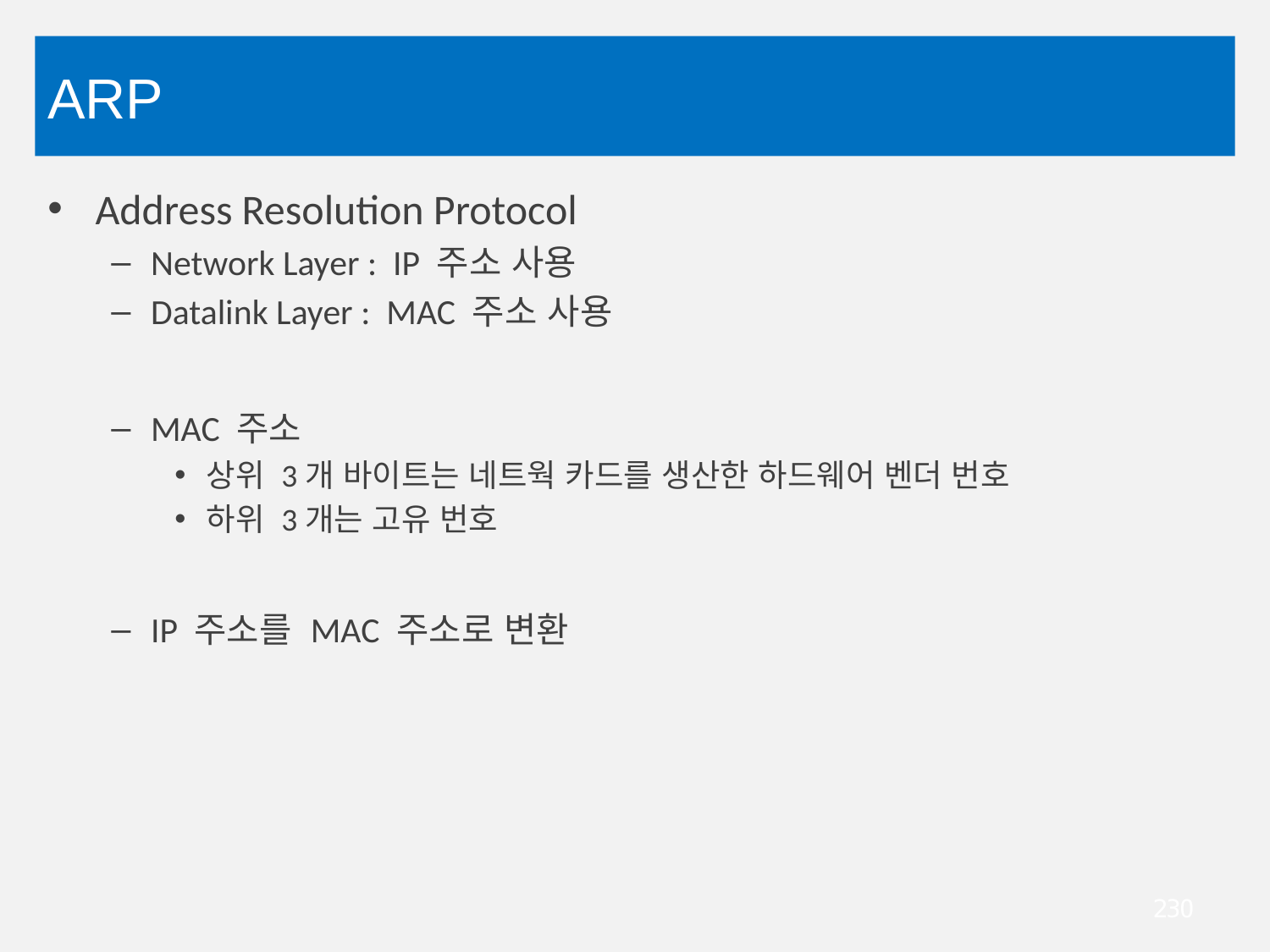

# ARP
Address Resolution Protocol
Network Layer :  IP 주소 사용
Datalink Layer :  MAC 주소 사용

MAC 주소
상위 3개 바이트는 네트웍 카드를 생산한 하드웨어 벤더 번호
하위 3개는 고유 번호

IP 주소를 MAC 주소로 변환
230